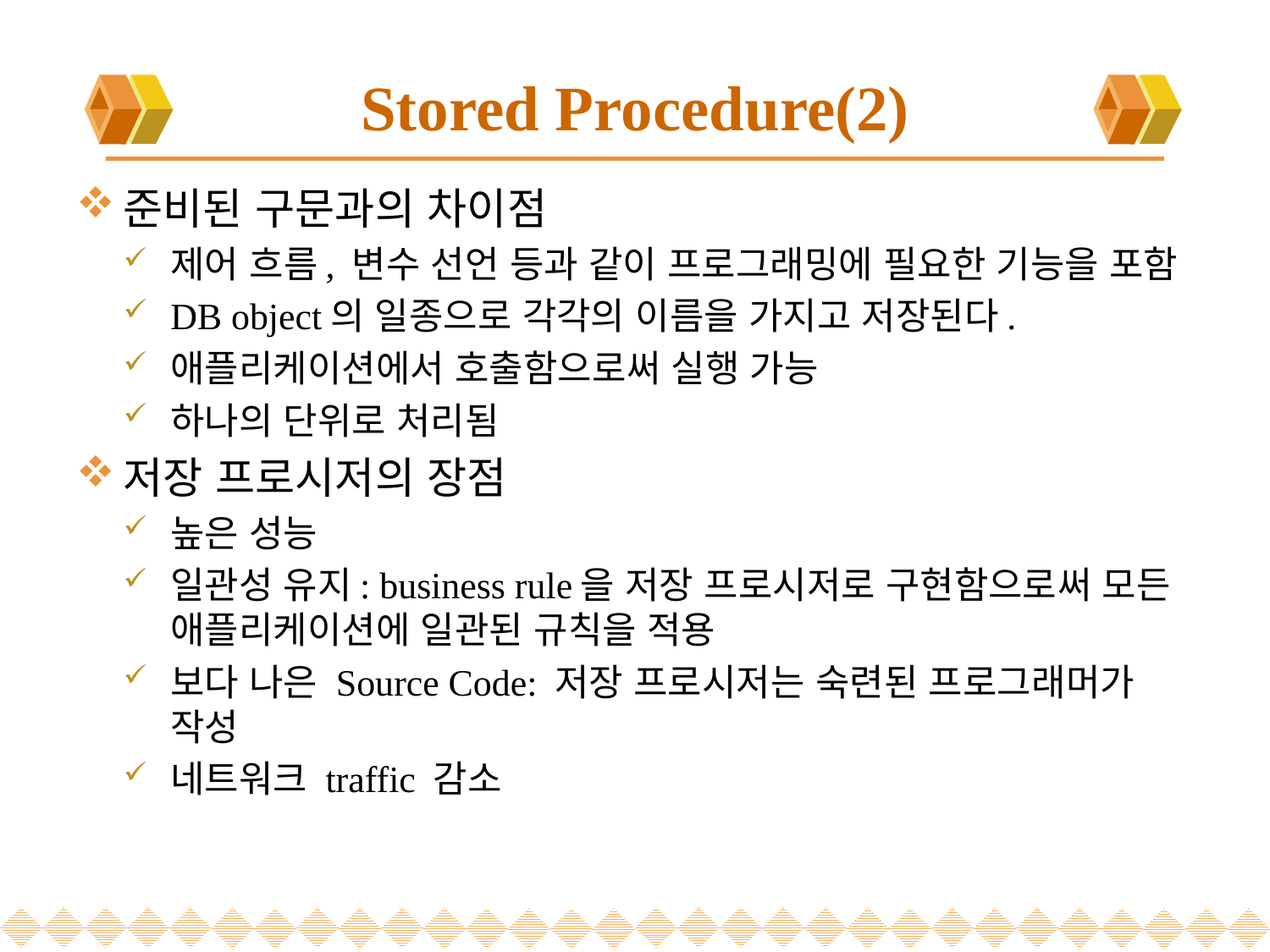

# Stored Procedure(2)
준비된 구문과의 차이점
제어 흐름, 변수 선언 등과 같이 프로그래밍에 필요한 기능을 포함
DB object의 일종으로 각각의 이름을 가지고 저장된다.
애플리케이션에서 호출함으로써 실행 가능
하나의 단위로 처리됨
저장 프로시저의 장점
높은 성능
일관성 유지: business rule을 저장 프로시저로 구현함으로써 모든 애플리케이션에 일관된 규칙을 적용
보다 나은 Source Code: 저장 프로시저는 숙련된 프로그래머가 작성
네트워크 traffic 감소